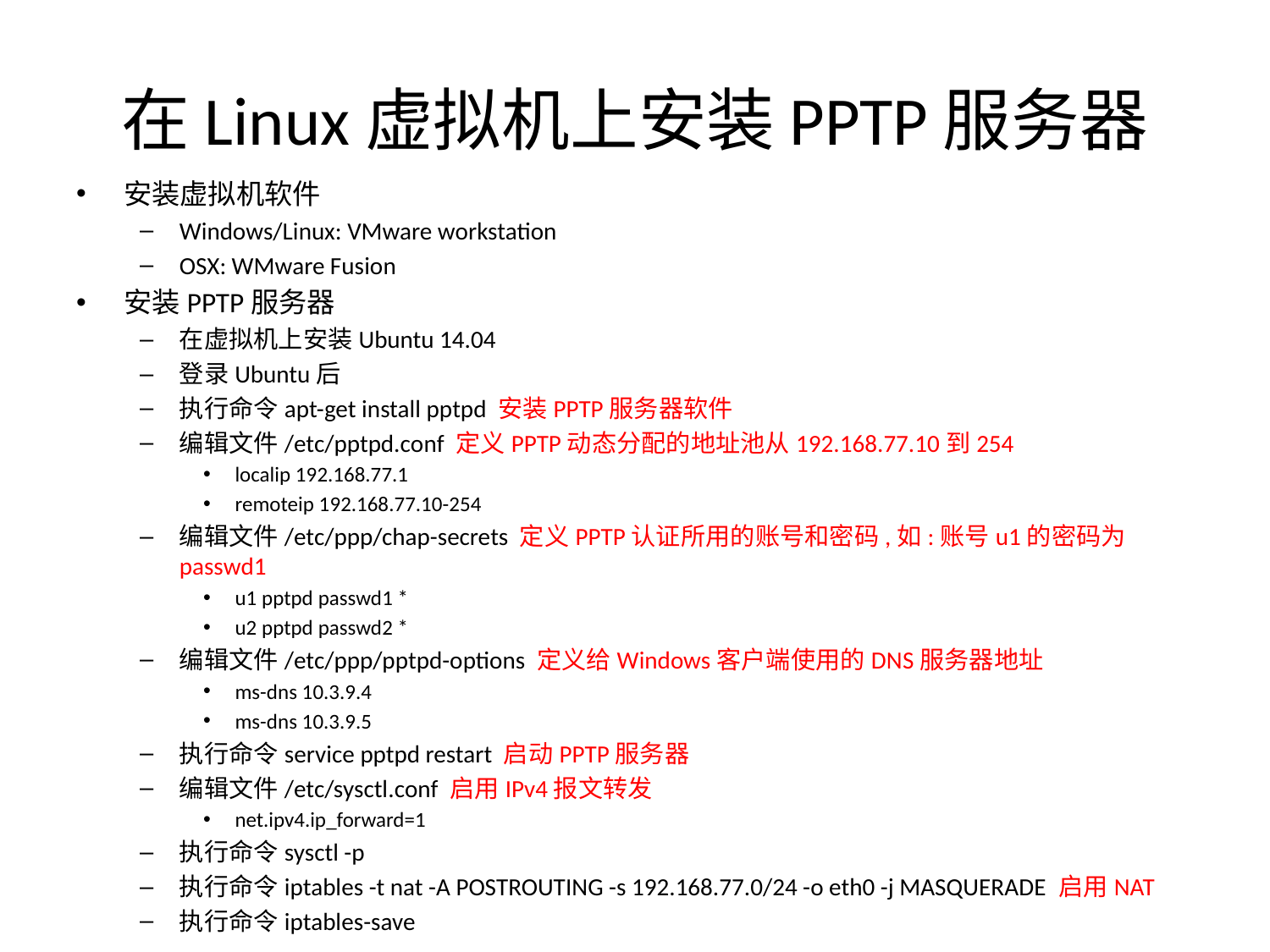

# 在Linux虚拟机上安装PPTP服务器
安装虚拟机软件
Windows/Linux: VMware workstation
OSX: WMware Fusion
安装PPTP服务器
在虚拟机上安装Ubuntu 14.04
登录Ubuntu后
执行命令apt-get install pptpd 安装PPTP服务器软件
编辑文件/etc/pptpd.conf 定义PPTP动态分配的地址池从192.168.77.10到254
localip 192.168.77.1
remoteip 192.168.77.10-254
编辑文件/etc/ppp/chap-secrets 定义PPTP认证所用的账号和密码,如:账号u1的密码为passwd1
u1 pptpd passwd1 *
u2 pptpd passwd2 *
编辑文件/etc/ppp/pptpd-options 定义给Windows客户端使用的DNS服务器地址
ms-dns 10.3.9.4
ms-dns 10.3.9.5
执行命令service pptpd restart 启动PPTP服务器
编辑文件/etc/sysctl.conf 启用IPv4报文转发
net.ipv4.ip_forward=1
执行命令sysctl -p
执行命令iptables -t nat -A POSTROUTING -s 192.168.77.0/24 -o eth0 -j MASQUERADE 启用NAT
执行命令iptables-save